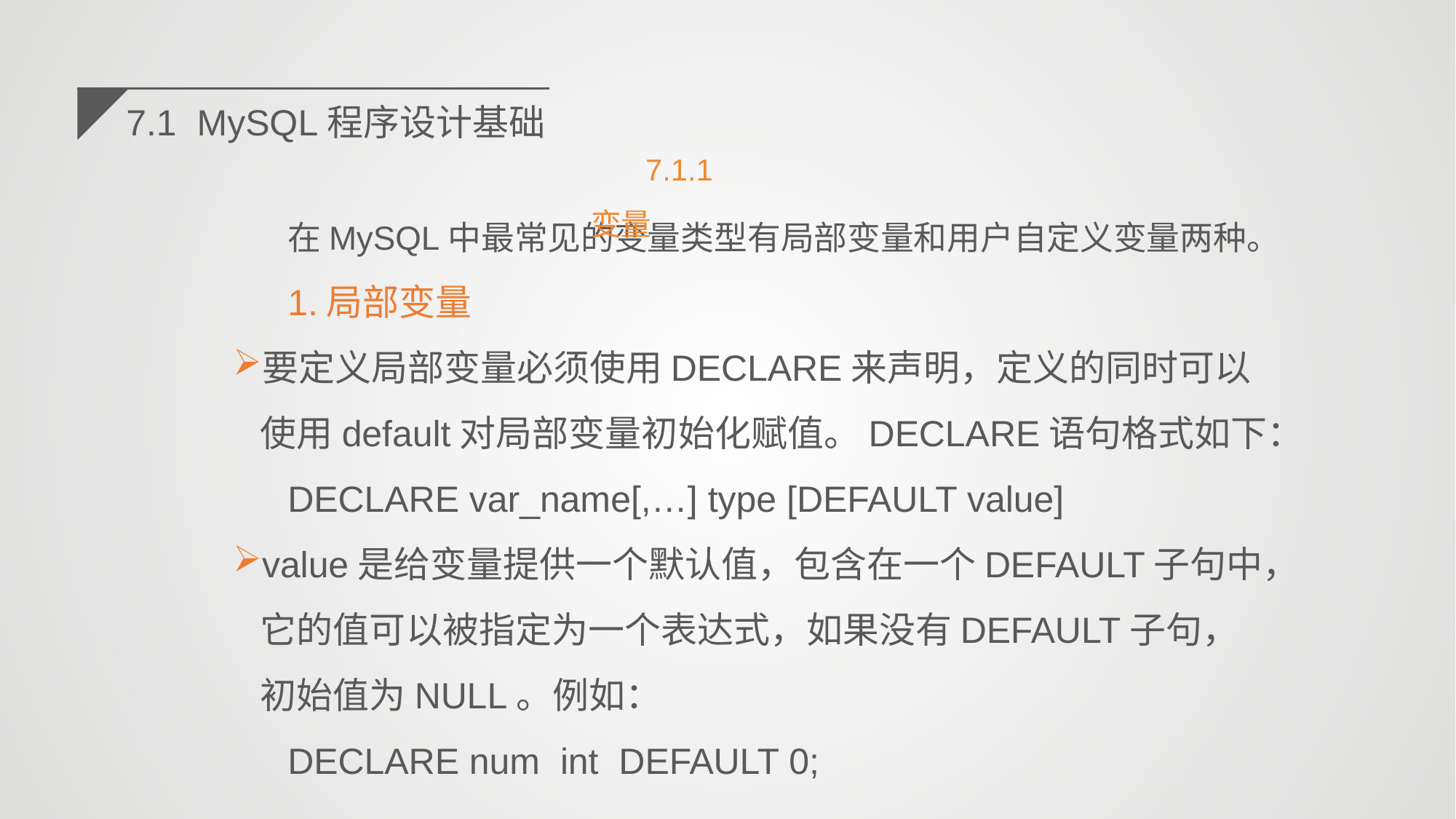

7.1  MySQL程序设计基础

7.1.1 变量
在MySQL中最常见的变量类型有局部变量和用户自定义变量两种。
1.局部变量
要定义局部变量必须使用DECLARE来声明，定义的同时可以使用default对局部变量初始化赋值。DECLARE语句格式如下：
DECLARE var_name[,…] type [DEFAULT value]
value是给变量提供一个默认值，包含在一个DEFAULT子句中，它的值可以被指定为一个表达式，如果没有DEFAULT子句，初始值为NULL。例如：
DECLARE num  int  DEFAULT 0;